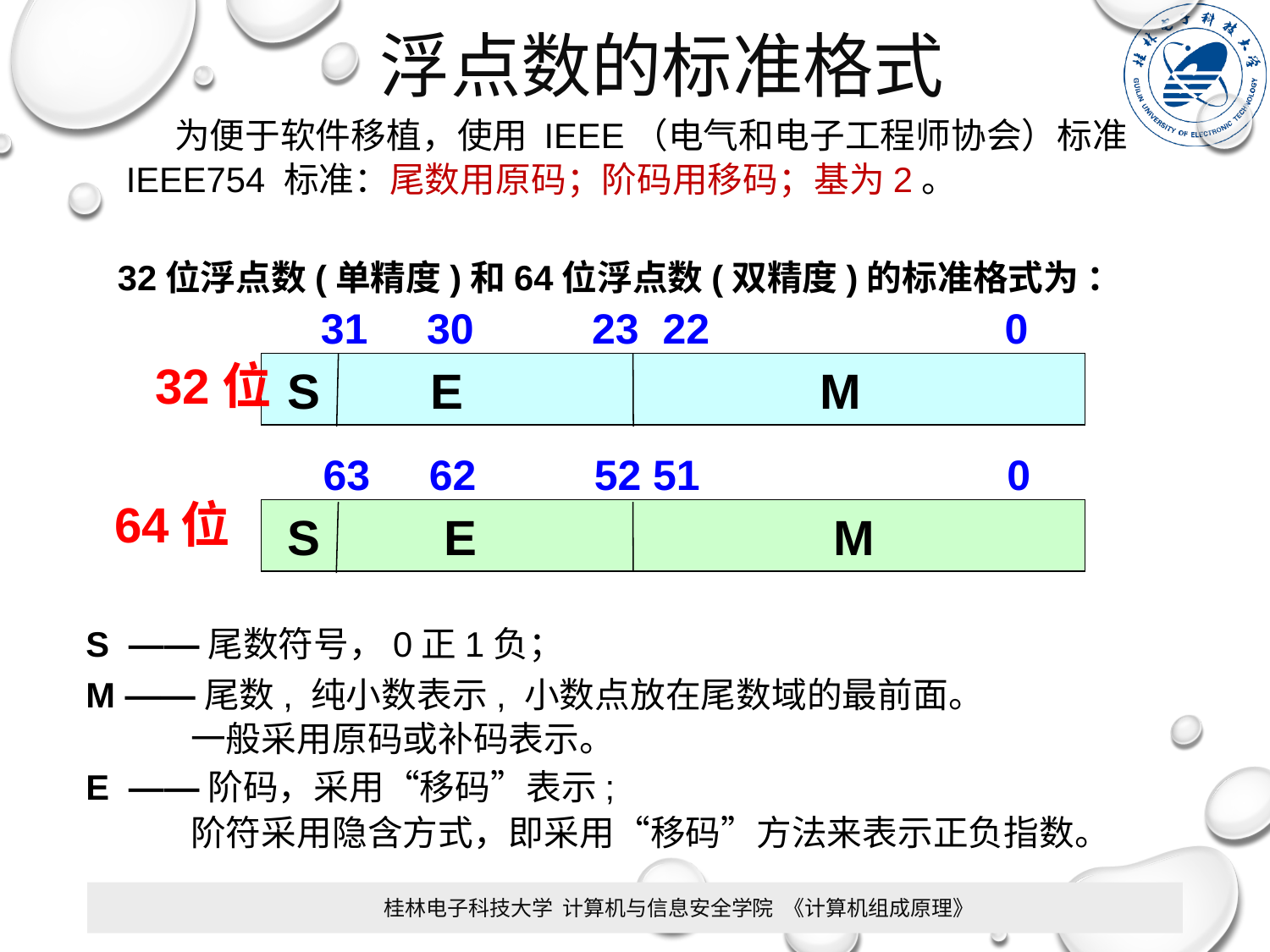

浮点数的标准格式
    为便于软件移植，使用 IEEE（电气和电子工程师协会）标准
IEEE754 标准：尾数用原码；阶码用移码；基为2。

32位浮点数(单精度)和64位浮点数(双精度)的标准格式为 ：
31     30          23  22                         0
32位
 S        E                          M

63     62          52 51                          0
64位
 S         E                          M

S  ——尾数符号，0正1负；
M ——尾数, 纯小数表示, 小数点放在尾数域的最前面。
            一般采用原码或补码表示。
E  ——阶码，采用“移码”表示;
            阶符采用隐含方式，即采用“移码”方法来表示正负指数。
桂林电子科技大学  计算机与信息安全学院  《计算机组成原理》

5